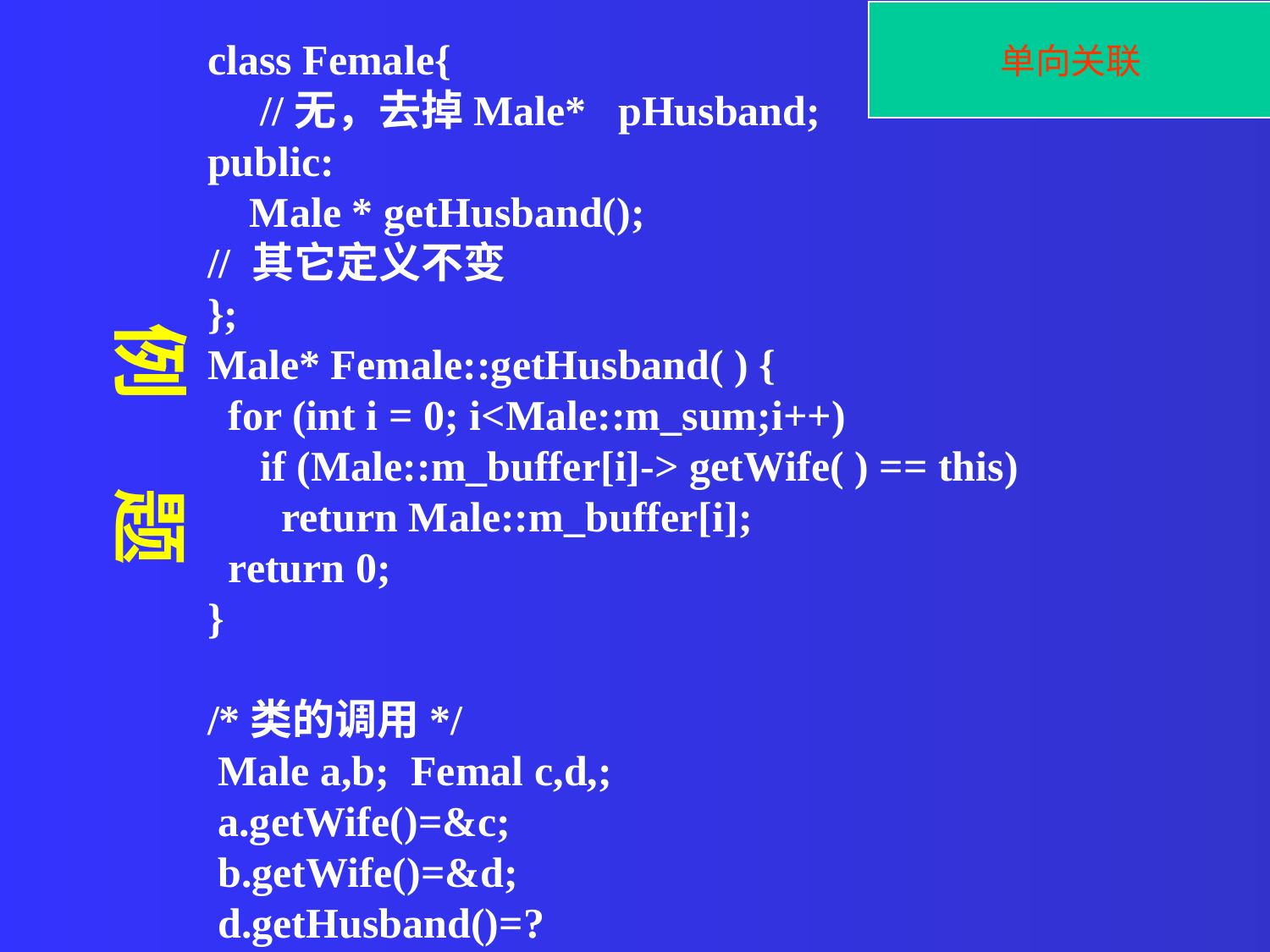

单向关联
class Female{
     //无，去掉Male*   pHusband;
public:
    Male * getHusband();
// 其它定义不变
};
Male* Female::getHusband( ) {
  for (int i = 0; i<Male::m_sum;i++)
     if (Male::m_buffer[i]-> getWife( ) == this)
       return Male::m_buffer[i];
  return 0;
}

/*类的调用*/
 Male a,b;  Femal c,d,;
 a.getWife()=&c;
 b.getWife()=&d;
 d.getHusband()=?
          例     题